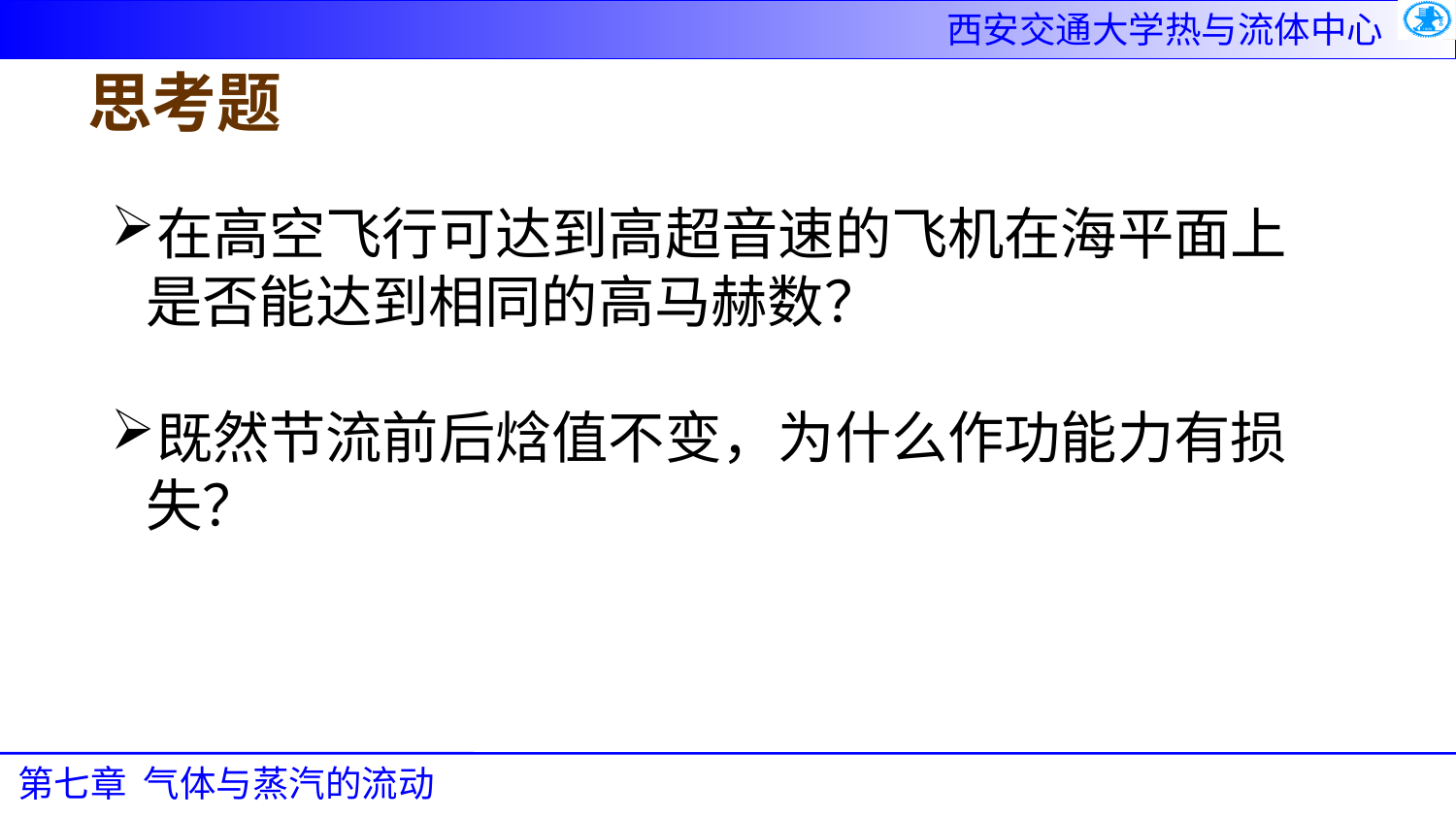

# 思考题
在高空飞行可达到高超音速的飞机在海平面上是否能达到相同的高马赫数？

既然节流前后焓值不变，为什么作功能力有损失？